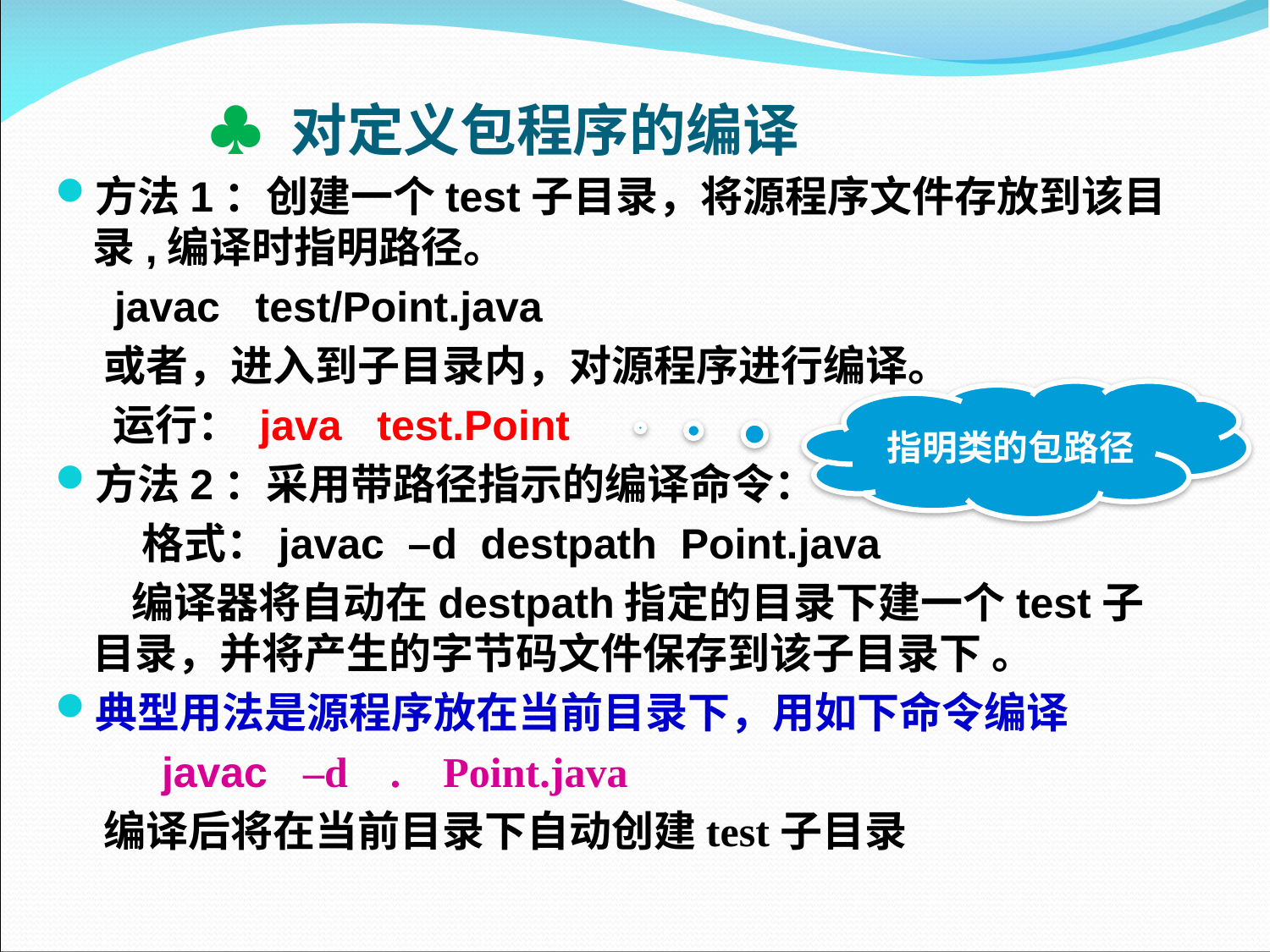

# ♣ 对定义包程序的编译
方法1：创建一个test子目录，将源程序文件存放到该目录,编译时指明路径。
     javac   test/Point.java
    或者，进入到子目录内，对源程序进行编译。
     运行： java   test.Point
方法2：采用带路径指示的编译命令：
        格式：javac  –d  destpath  Point.java
       编译器将自动在destpath指定的目录下建一个test子目录，并将产生的字节码文件保存到该子目录下 。
典型用法是源程序放在当前目录下，用如下命令编译
         javac   –d    .    Point.java
    编译后将在当前目录下自动创建test子目录
指明类的包路径